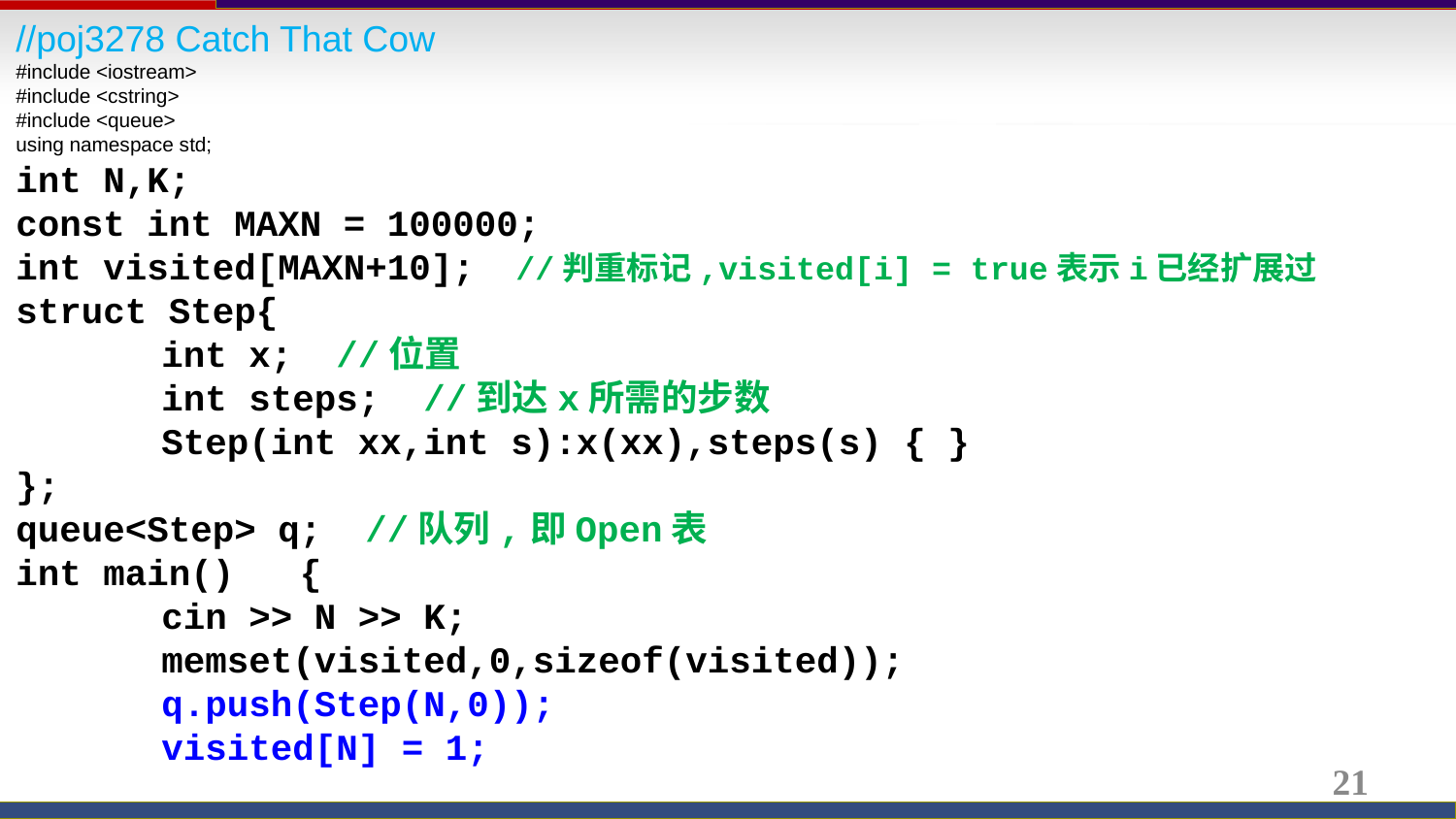

//poj3278 Catch That Cow
#include <iostream>
#include <cstring>
#include <queue>
using namespace std;
int N,K;
const int MAXN = 100000;
int visited[MAXN+10];  //判重标记,visited[i] = true表示i已经扩展过
struct Step{
	int x;  //位置
	int steps;  //到达x所需的步数
	Step(int xx,int s):x(xx),steps(s) { }
};
queue<Step> q;  //队列,即Open表
int main()   {
	cin >> N >> K;
	memset(visited,0,sizeof(visited));
	q.push(Step(N,0));
	visited[N] = 1;